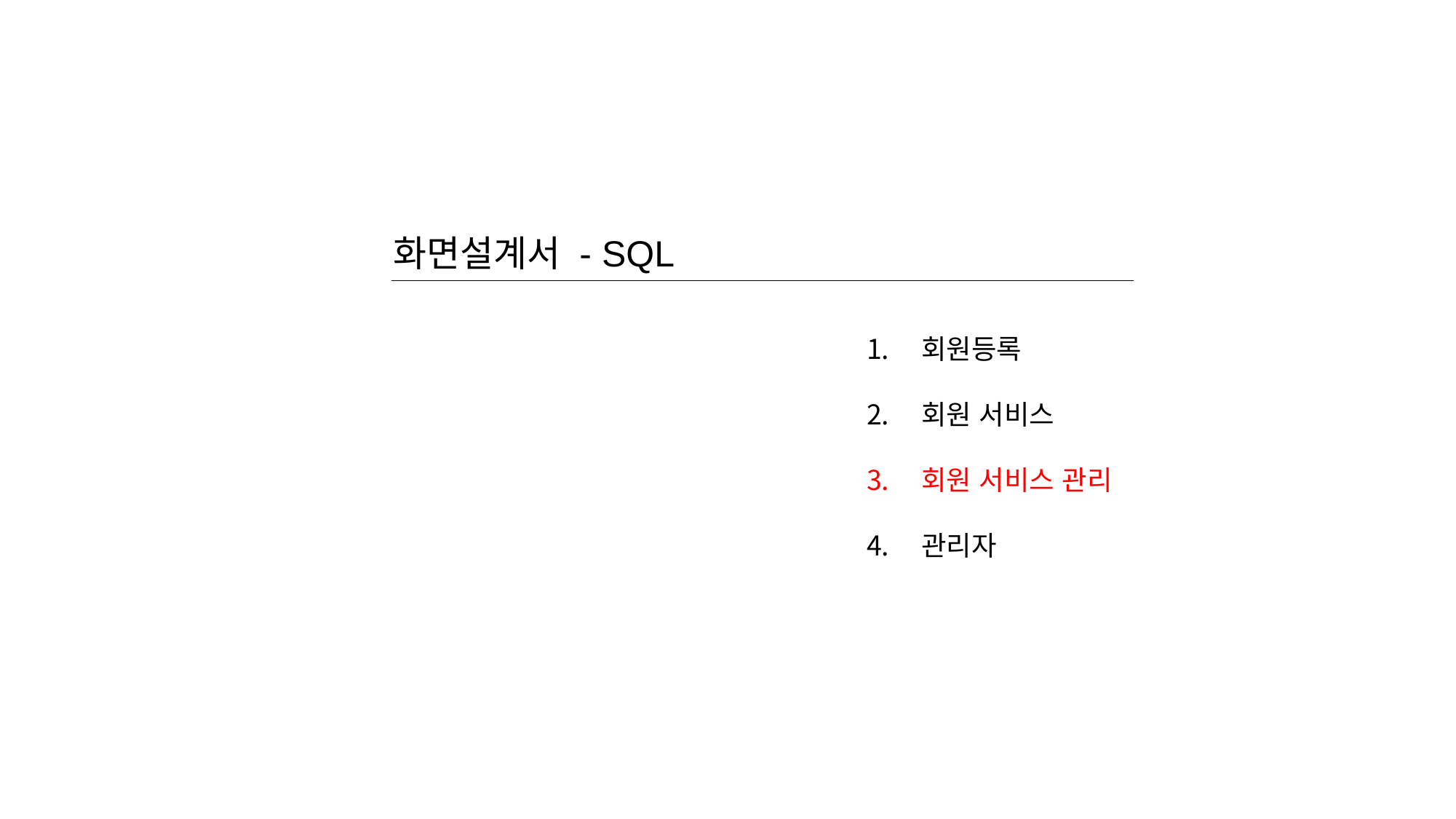

화면설계서 - SQL

회원등록

회원 서비스

회원 서비스 관리

관리자